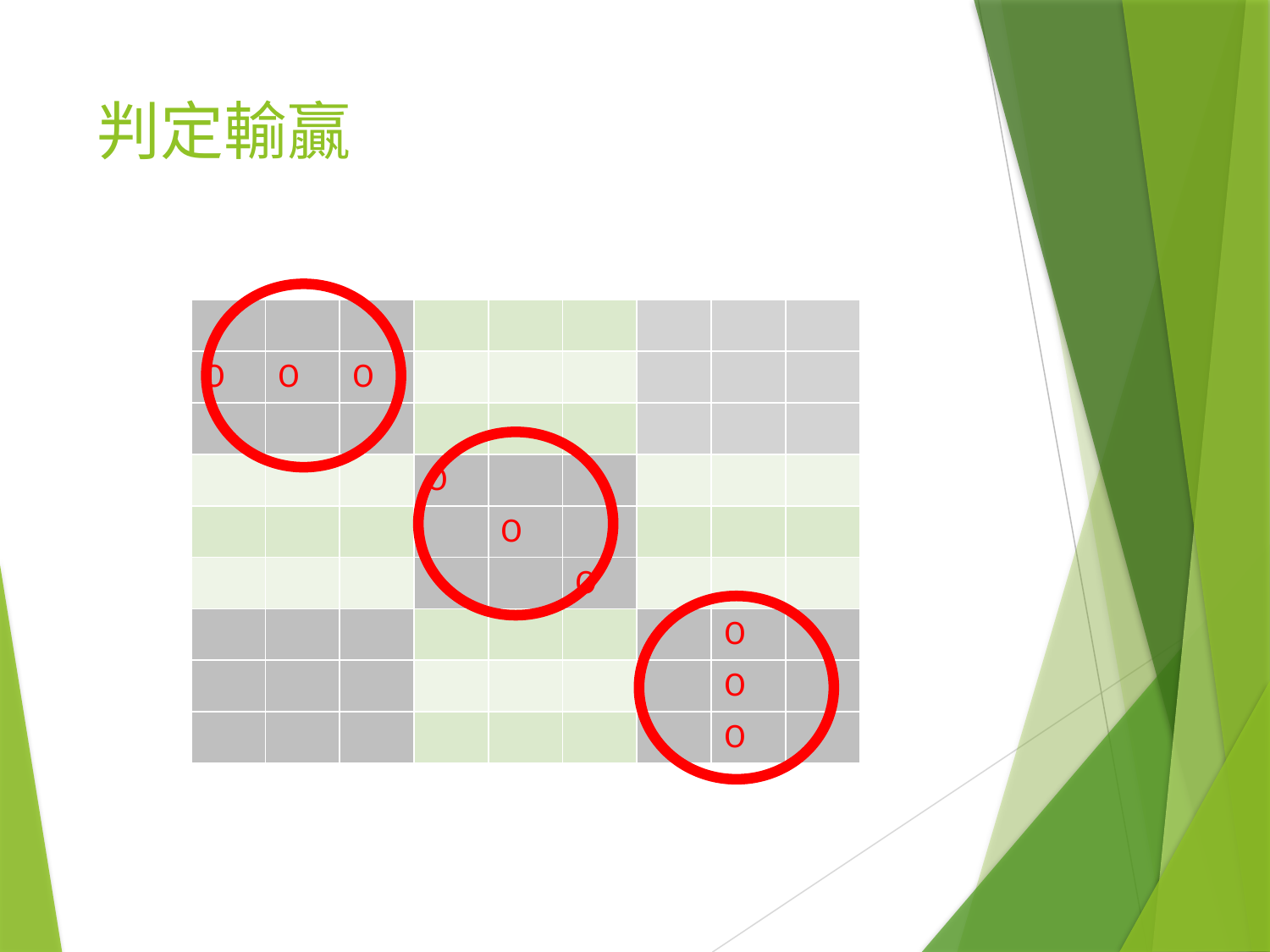

# 判定輸贏

|  |  |  |  |  |  |  |  |  |
| --- | --- | --- | --- | --- | --- | --- | --- | --- |
| O | O | O |  |  |  |  |  |  |
|  |  |  |  |  |  |  |  |  |
|  |  |  | O |  |  |  |  |  |
|  |  |  |  | O |  |  |  |  |
|  |  |  |  |  | O |  |  |  |
|  |  |  |  |  |  |  | O |  |
|  |  |  |  |  |  |  | O |  |
|  |  |  |  |  |  |  | O |  |